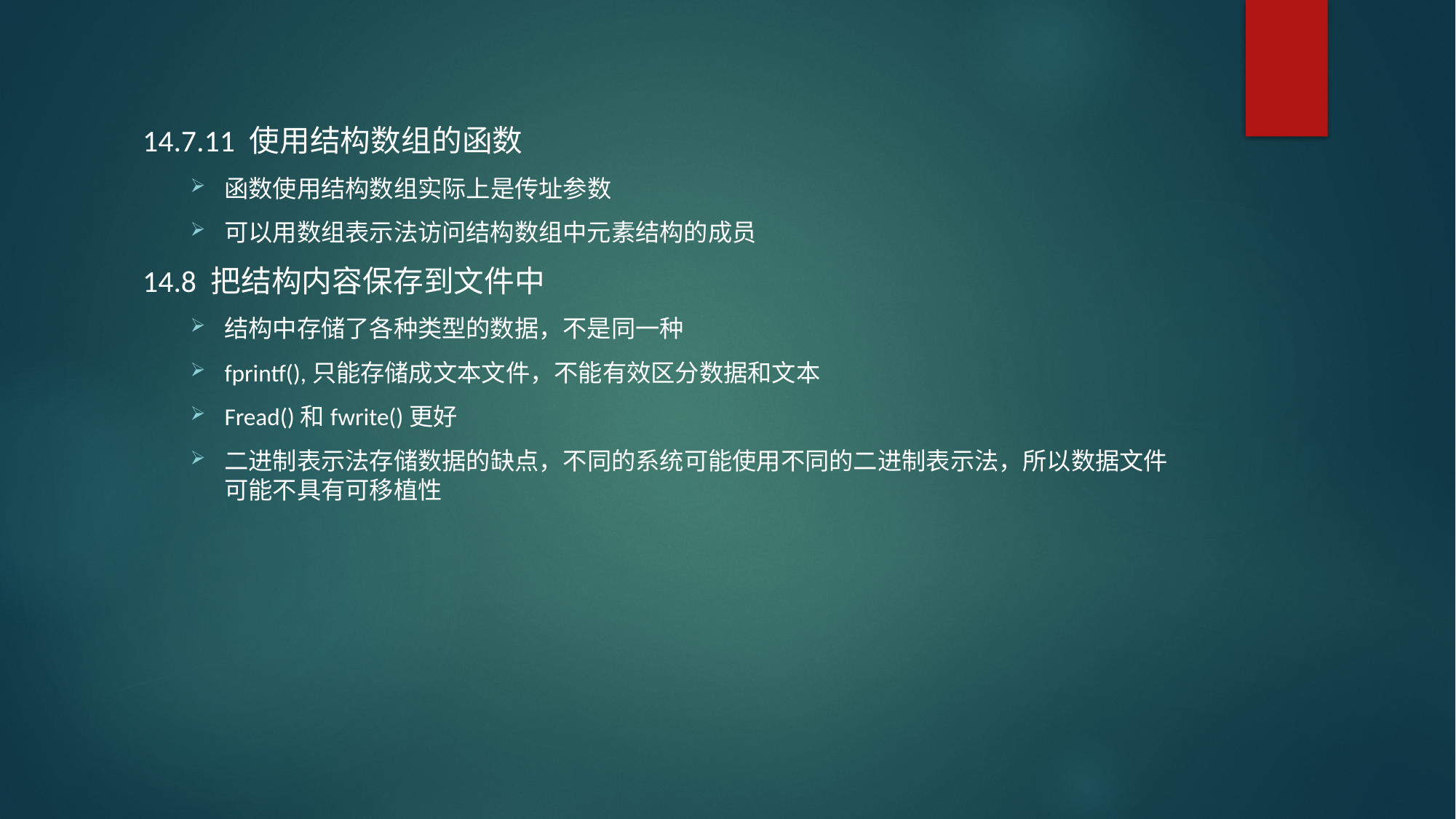

14.7.11 使用结构数组的函数
函数使用结构数组实际上是传址参数
可以用数组表示法访问结构数组中元素结构的成员
14.8 把结构内容保存到文件中
结构中存储了各种类型的数据，不是同一种
fprintf(),只能存储成文本文件，不能有效区分数据和文本
Fread()和fwrite()更好
二进制表示法存储数据的缺点，不同的系统可能使用不同的二进制表示法，所以数据文件可能不具有可移植性